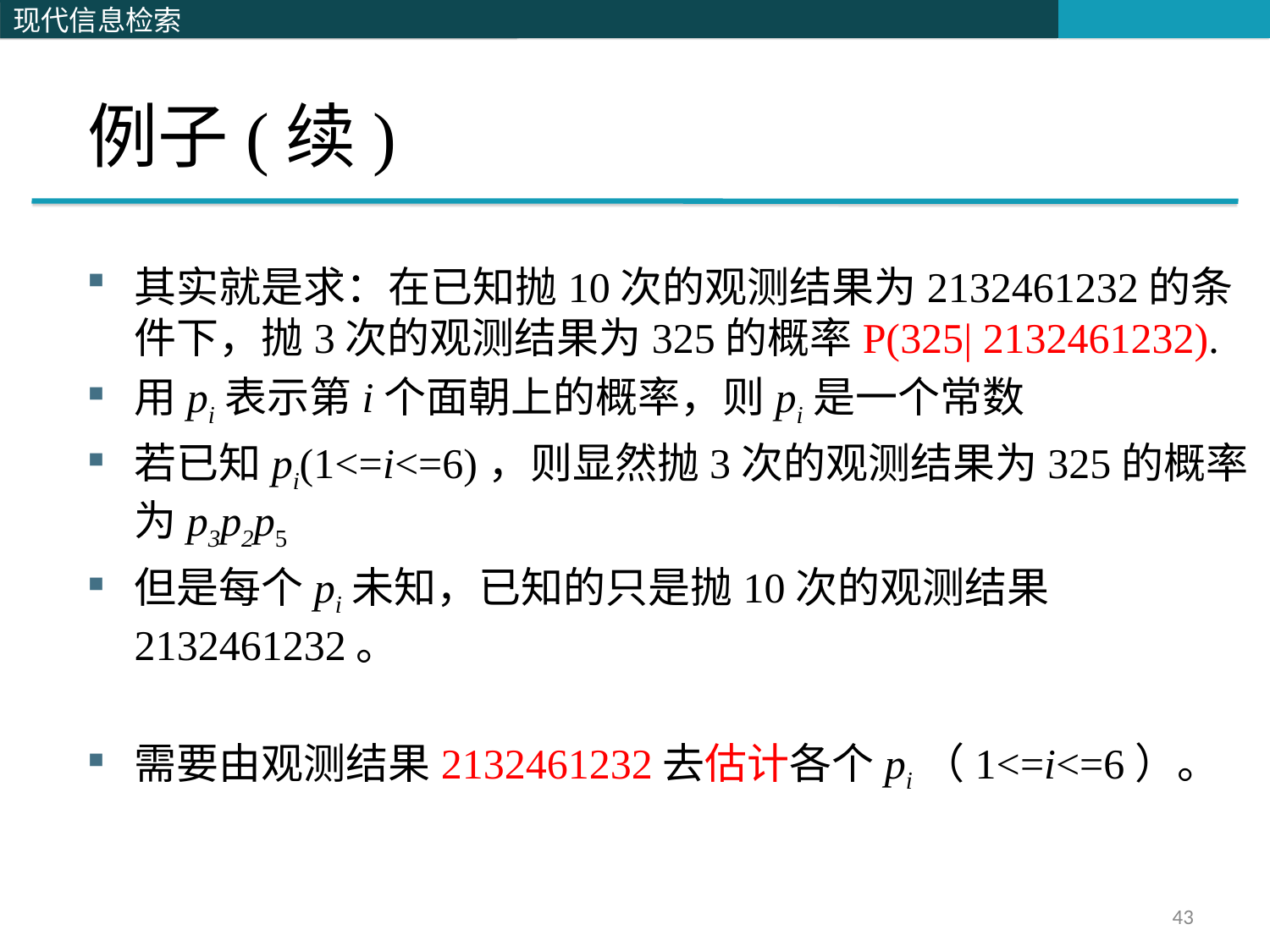

# 例子(续)
其实就是求：在已知抛10次的观测结果为2132461232的条件下，抛3次的观测结果为325的概率P(325| 2132461232).
用pi表示第i个面朝上的概率，则pi是一个常数
若已知pi(1<=i<=6)，则显然抛3次的观测结果为325的概率为p3p2p5
但是每个pi未知，已知的只是抛10次的观测结果2132461232。

需要由观测结果2132461232去估计各个pi（1<=i<=6）。

43